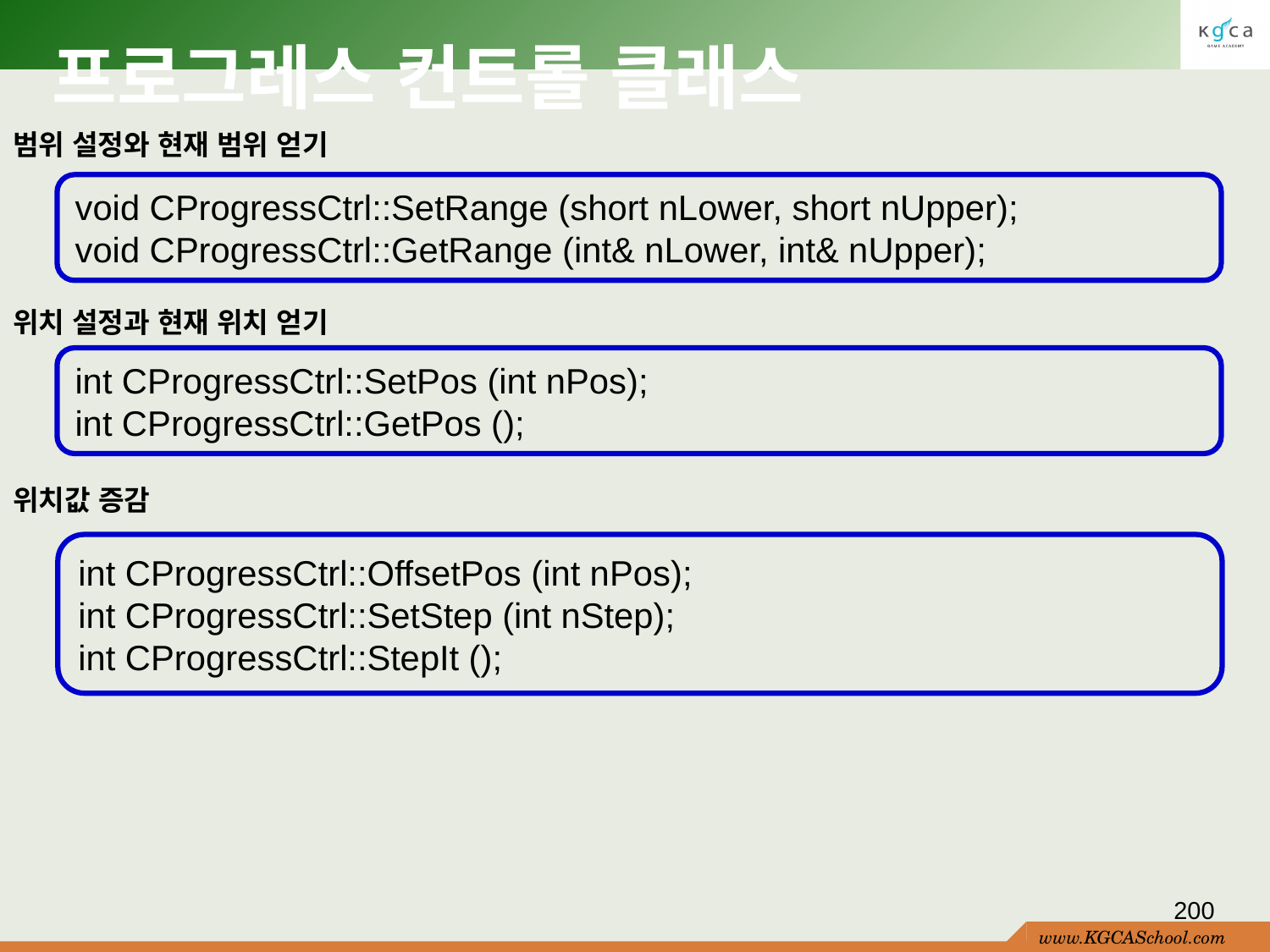

# 프로그레스 컨트롤 클래스
범위 설정와 현재 범위 얻기

위치 설정과 현재 위치 얻기

위치값 증감
void CProgressCtrl::SetRange (short nLower, short nUpper);
void CProgressCtrl::GetRange (int& nLower, int& nUpper);
int CProgressCtrl::SetPos (int nPos);
int CProgressCtrl::GetPos ();
int CProgressCtrl::OffsetPos (int nPos);
int CProgressCtrl::SetStep (int nStep);
int CProgressCtrl::StepIt ();
200